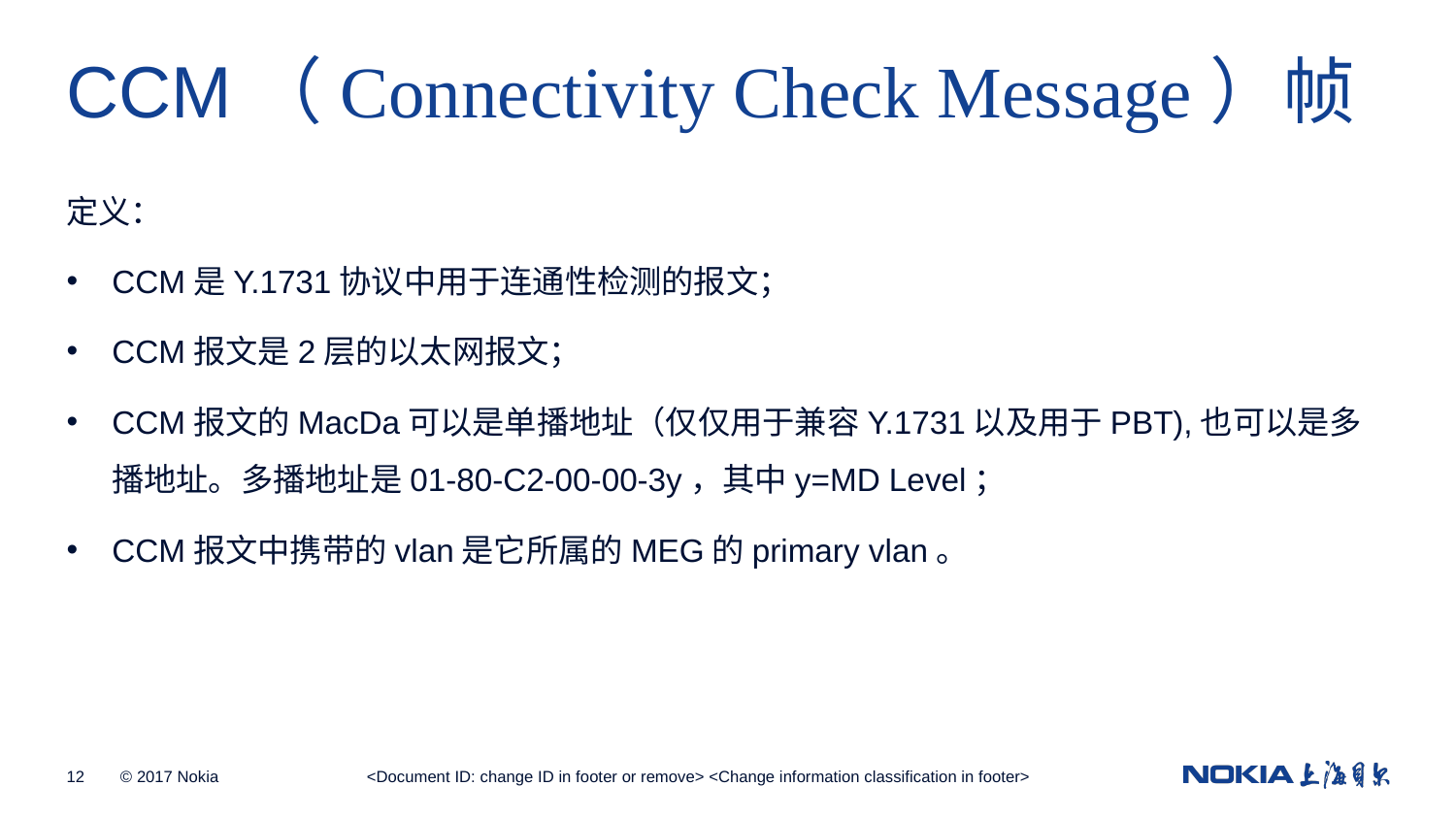

CCM（Connectivity Check Message）帧
定义：
CCM是Y.1731协议中用于连通性检测的报文；
CCM报文是2层的以太网报文；
CCM报文的MacDa可以是单播地址（仅仅用于兼容Y.1731以及用于PBT),也可以是多播地址。多播地址是01-80-C2-00-00-3y，其中y=MD Level；
CCM报文中携带的vlan是它所属的MEG的primary vlan。

<Document ID: change ID in footer or remove> <Change information classification in footer>